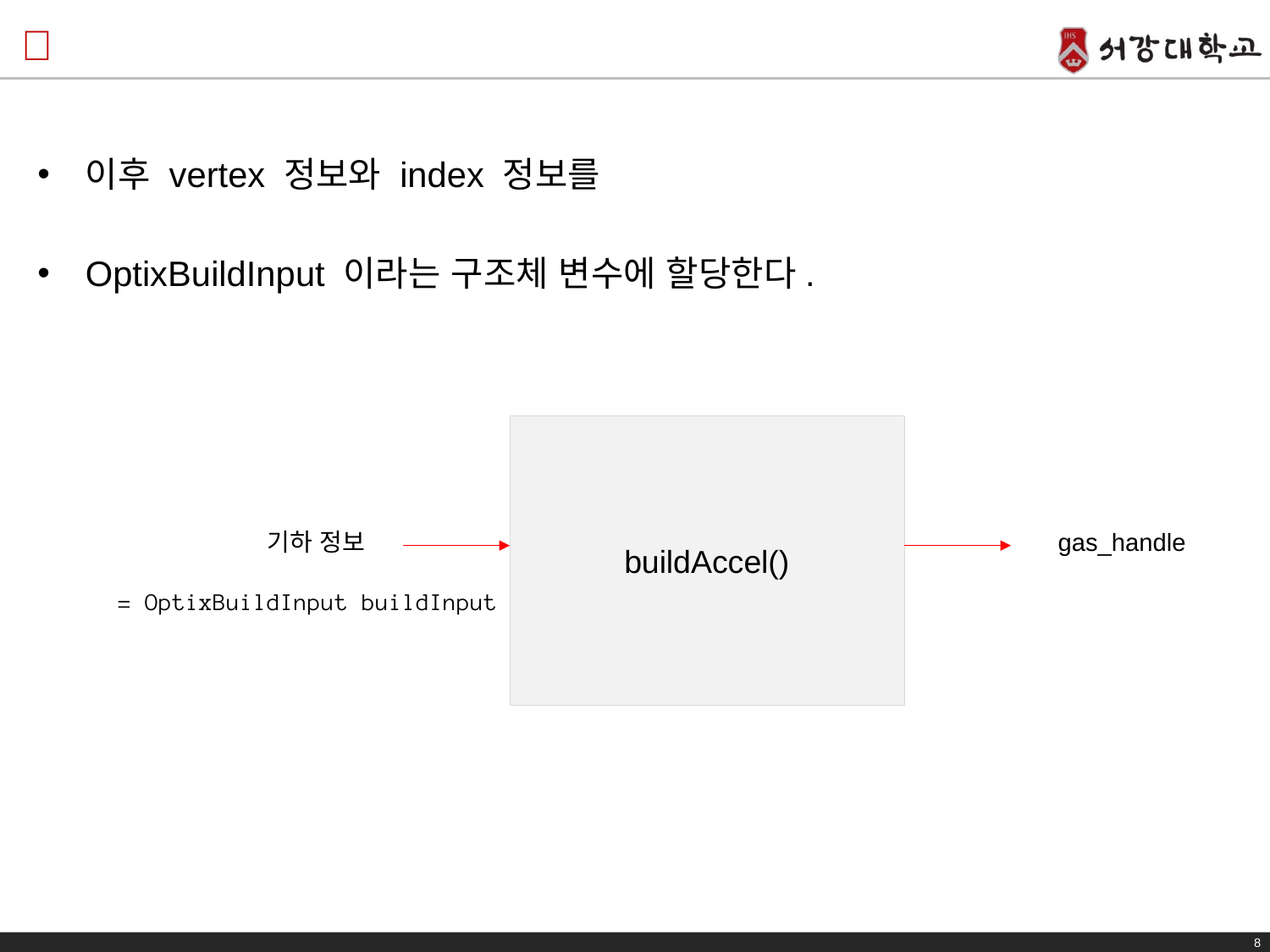

#
이후 vertex 정보와 index 정보를

OptixBuildInput 이라는 구조체 변수에 할당한다.

buildAccel()
기하 정보
gas_handle
= OptixBuildInput buildInput
8